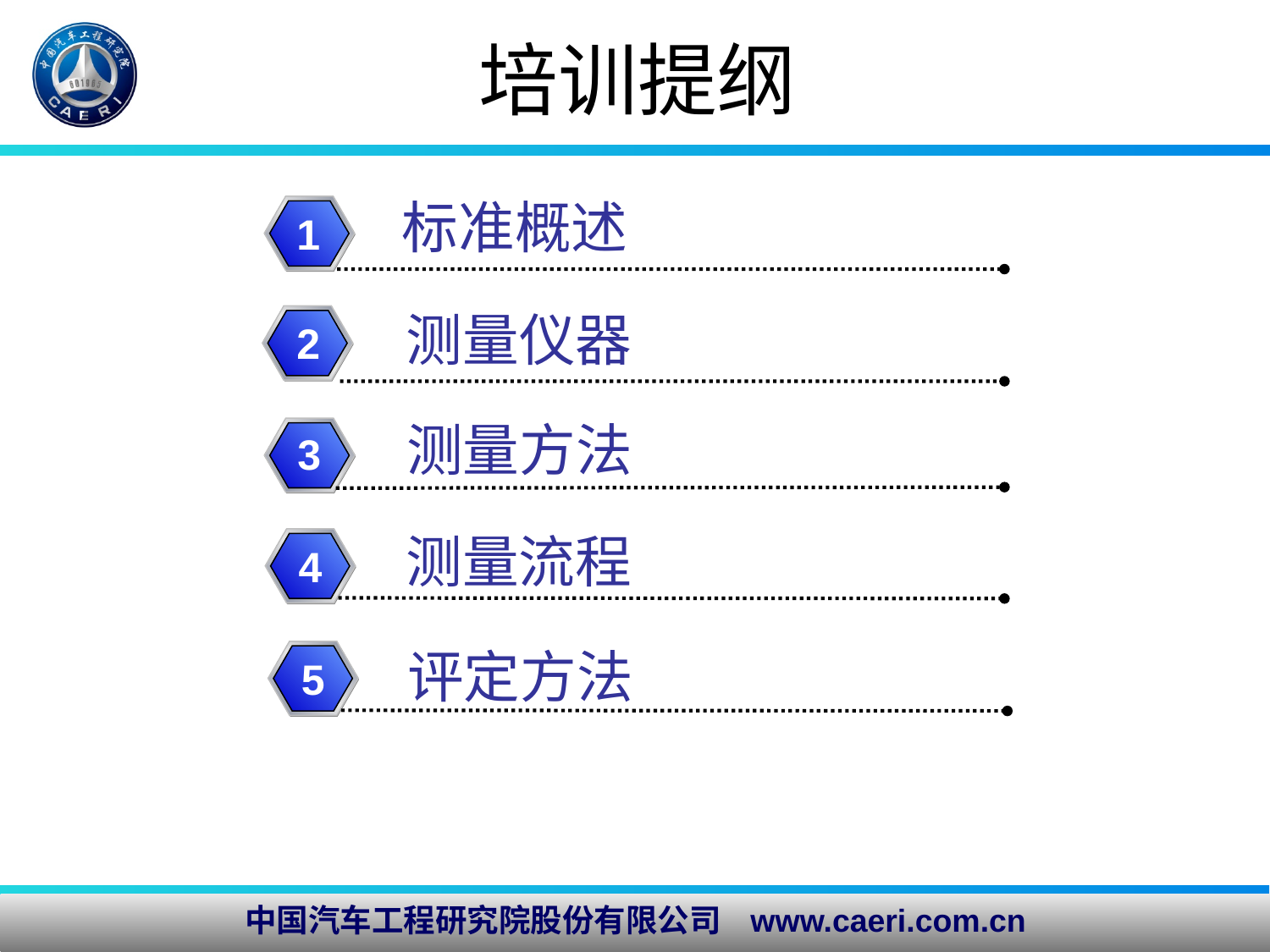

培训提纲
 标准概述

1

测量仪器

2
2

测量方法

3

测量流程

4

评定方法

5